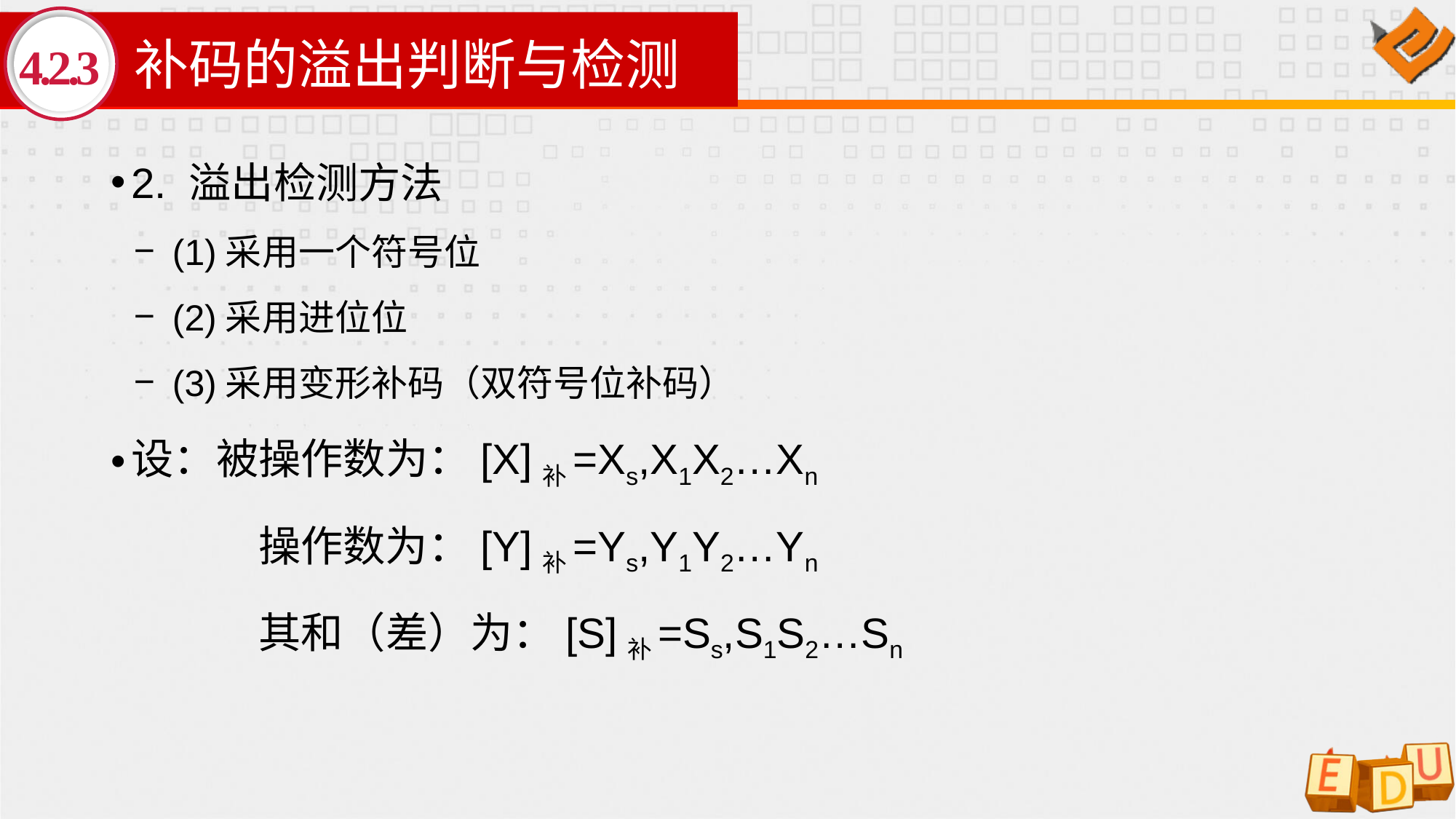

# 补码的溢出判断与检测
4.2.3
2. 溢出检测方法
(1)采用一个符号位
(2)采用进位位
(3)采用变形补码（双符号位补码）
设：被操作数为：[X]补=Xs,X1X2…Xn
	   操作数为：[Y]补=Ys,Y1Y2…Yn
 	   其和（差）为：[S]补=Ss,S1S2…Sn